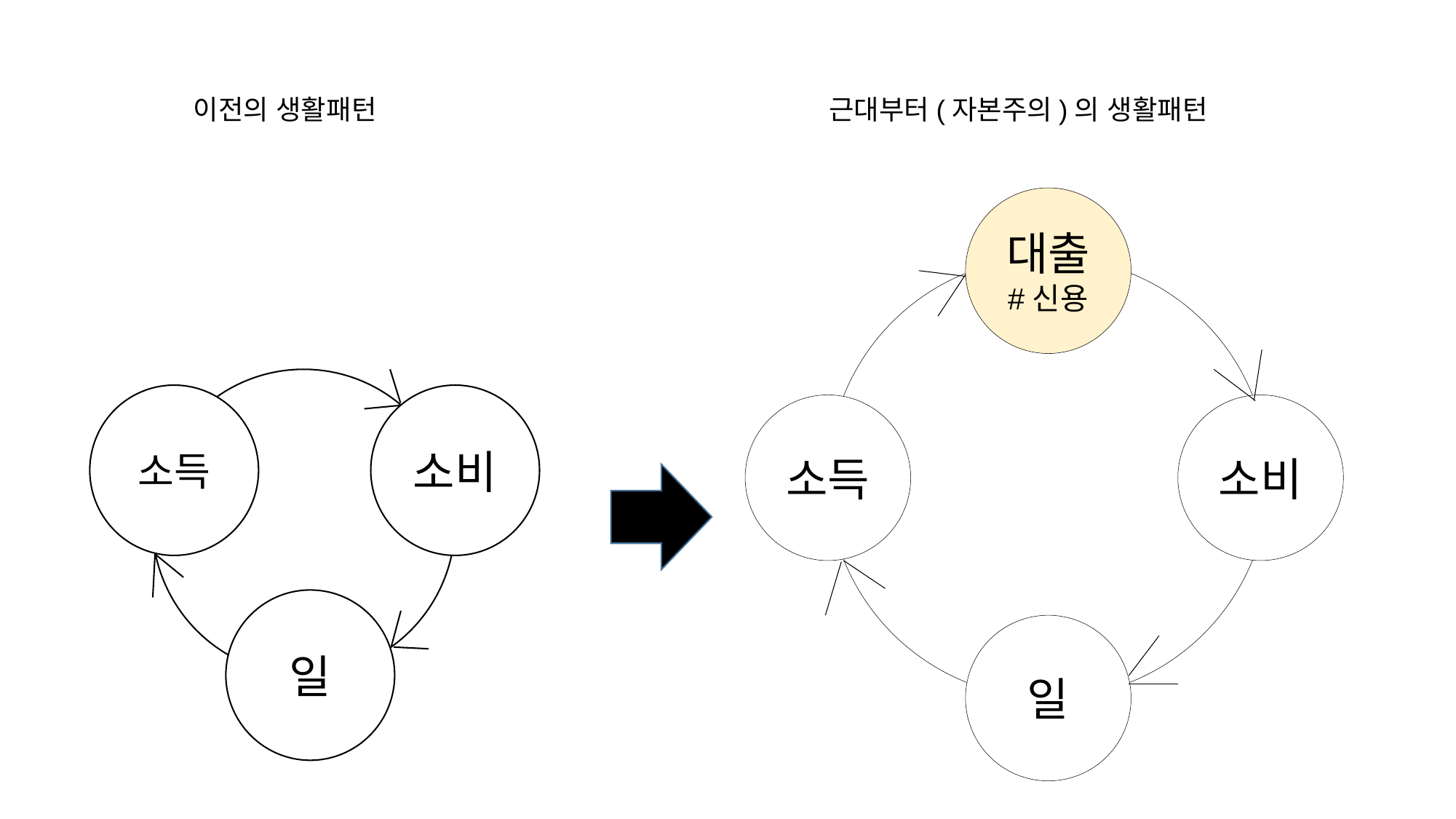

이전의 생활패턴
근대부터(자본주의)의 생활패턴
대출
#신용

소득
소비
일

소득
소비
일